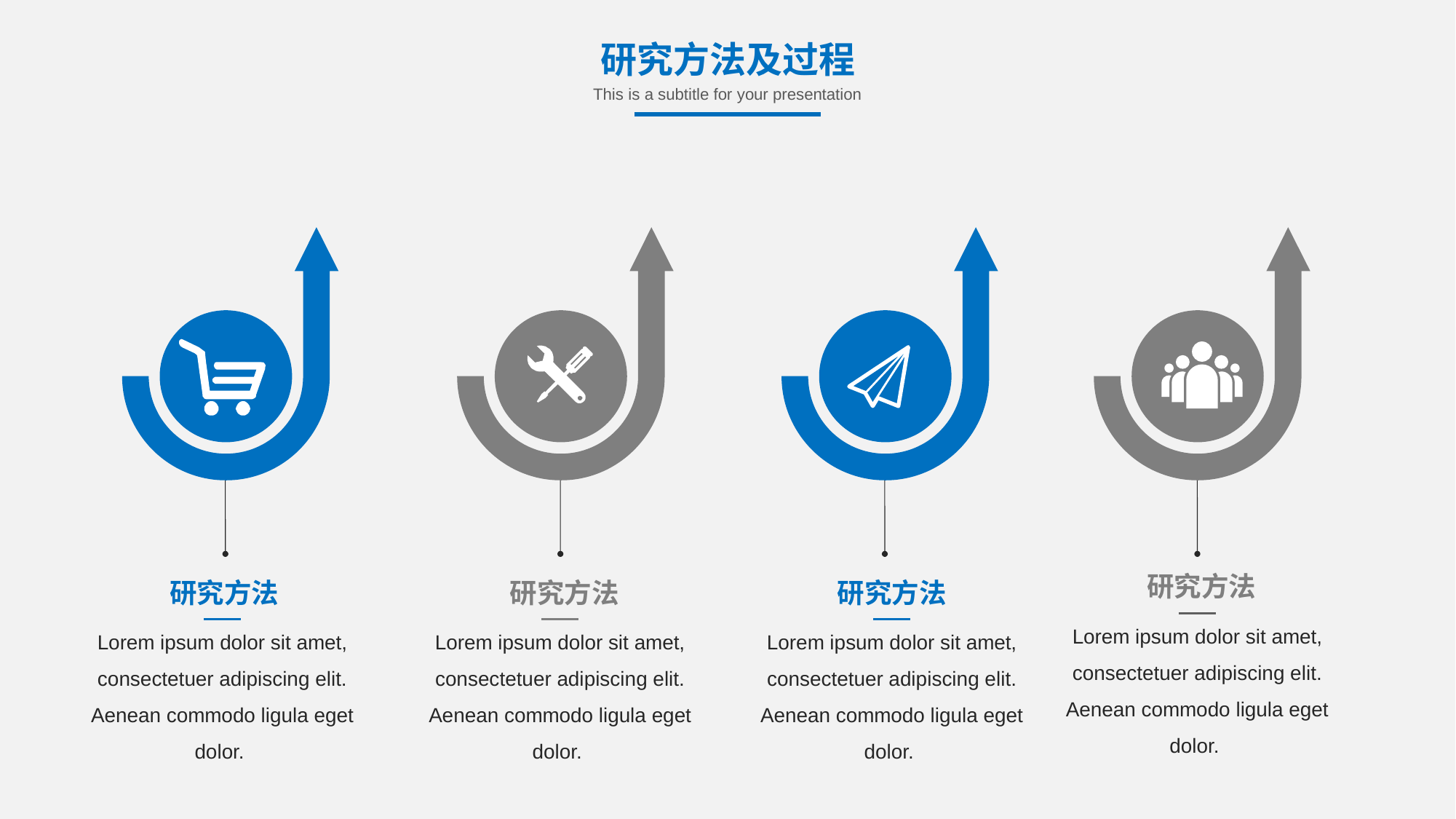

研究方法及过程
This is a subtitle for your presentation

研究方法
研究方法
研究方法
研究方法
Lorem ipsum dolor sit amet, consectetuer adipiscing elit. Aenean commodo ligula eget dolor.
Lorem ipsum dolor sit amet, consectetuer adipiscing elit. Aenean commodo ligula eget dolor.
Lorem ipsum dolor sit amet, consectetuer adipiscing elit. Aenean commodo ligula eget dolor.
Lorem ipsum dolor sit amet, consectetuer adipiscing elit. Aenean commodo ligula eget dolor.